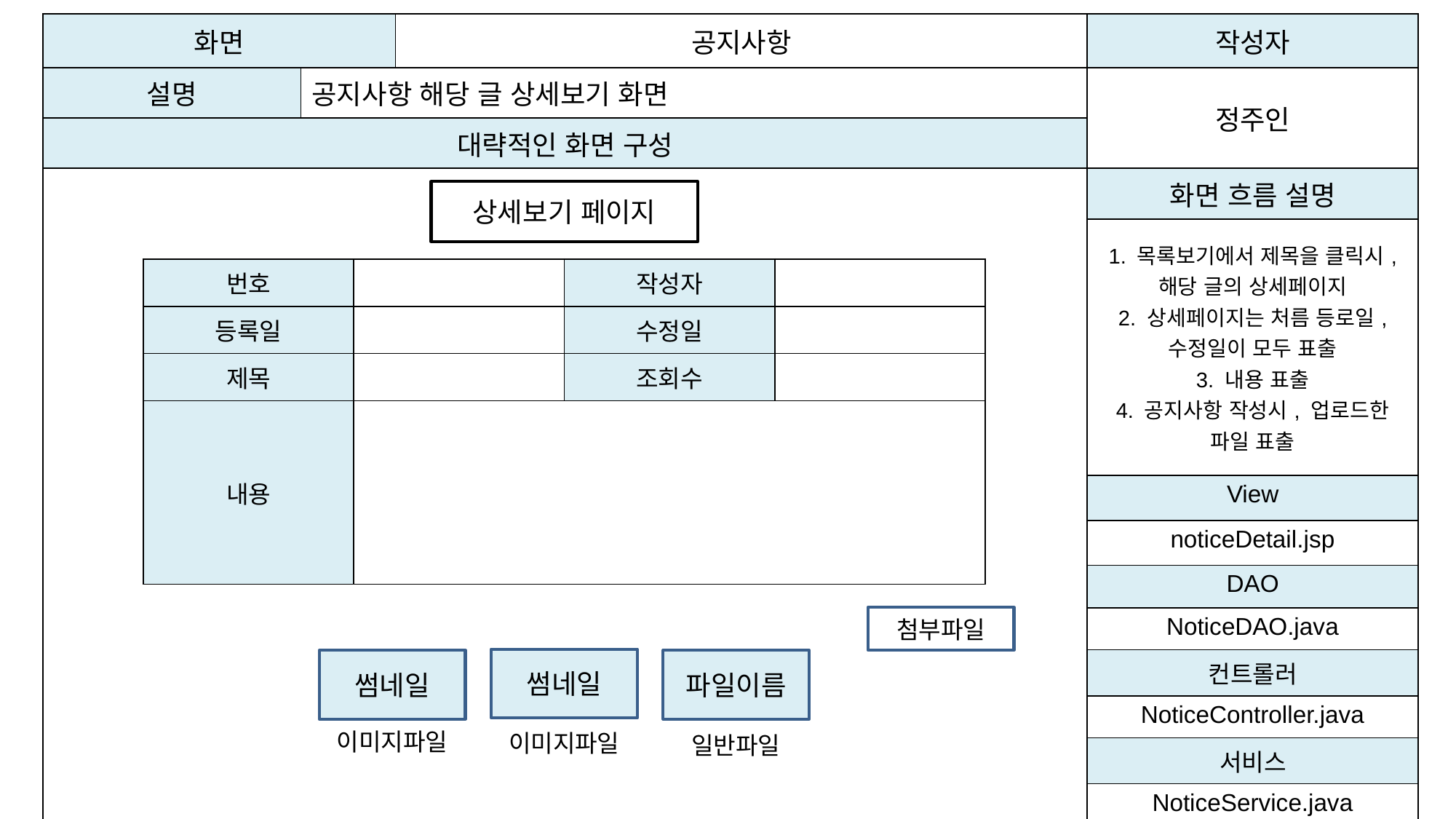

| 화면 |  | 공지사항 | 작성자 |
| --- | --- | --- | --- |
| 설명 | 공지사항 해당 글 상세보기 화면 |  | 정주인 |
| 대략적인 화면 구성 |  |  |  |
|  |  |  | 화면 흐름 설명 |
|  |  |  | 1. 목록보기에서 제목을 클릭시, 해당 글의 상세페이지 2. 상세페이지는 처름 등로일, 수정일이 모두 표출 3. 내용 표출 4. 공지사항 작성시, 업로드한 파일 표출 |
|  |  |  | View |
|  |  |  | noticeDetail.jsp |
|  |  |  | DAO |
|  |  |  | NoticeDAO.java |
|  |  |  | 컨트롤러 |
|  |  |  | NoticeController.java |
|  |  |  | 서비스 |
|  |  |  | NoticeService.java |
상세보기 페이지
| 번호 |  | 작성자 |  |
| --- | --- | --- | --- |
| 등록일 |  | 수정일 |  |
| 제목 |  | 조회수 |  |
| 내용 |  |  |  |
첨부파일
썸네일
이미지파일
썸네일
이미지파일
파일이름
일반파일